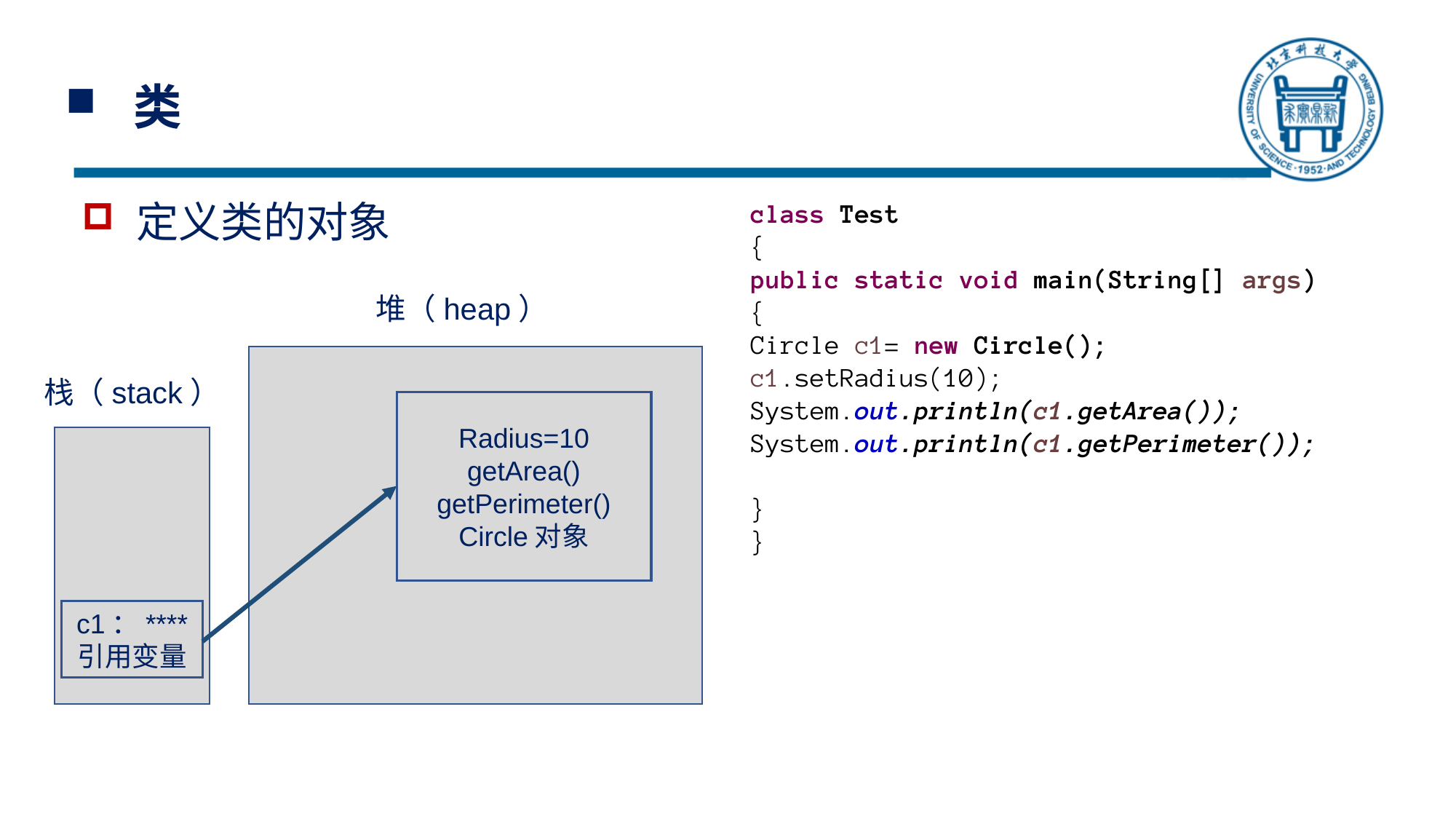

# 类
定义类的对象
class Test
{
public static void main(String[] args)
{
Circle c1= new Circle();
c1.setRadius(10);
System.out.println(c1.getArea());
System.out.println(c1.getPerimeter());

}
}
堆（heap）

栈（stack）
Radius=10
getArea()
getPerimeter()
Circle对象

c1：****
引用变量